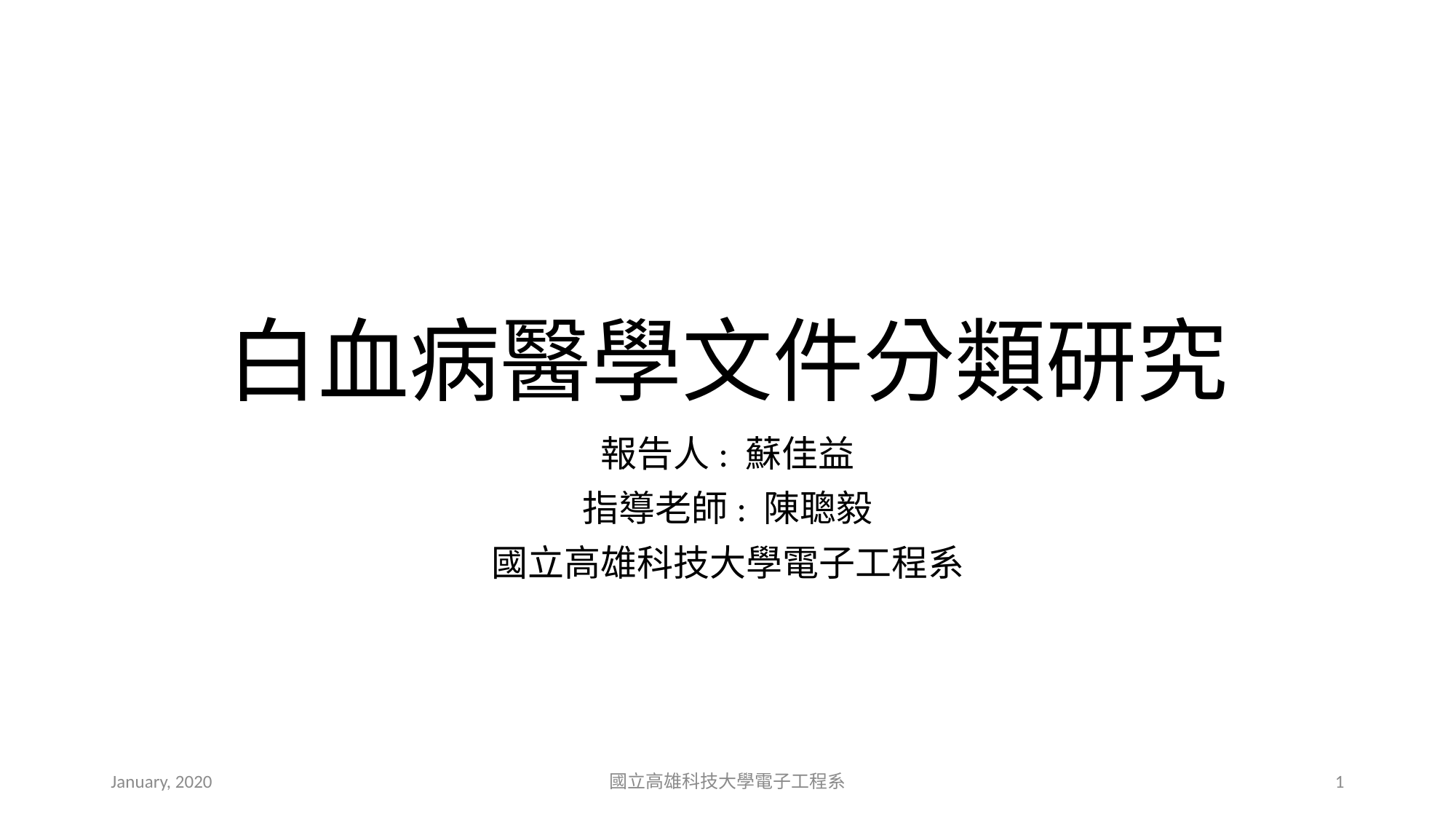

# 白血病醫學文件分類研究
報告人: 蘇佳益
指導老師: 陳聰毅
國立高雄科技大學電子工程系
January, 2020
國立高雄科技大學電子工程系
1